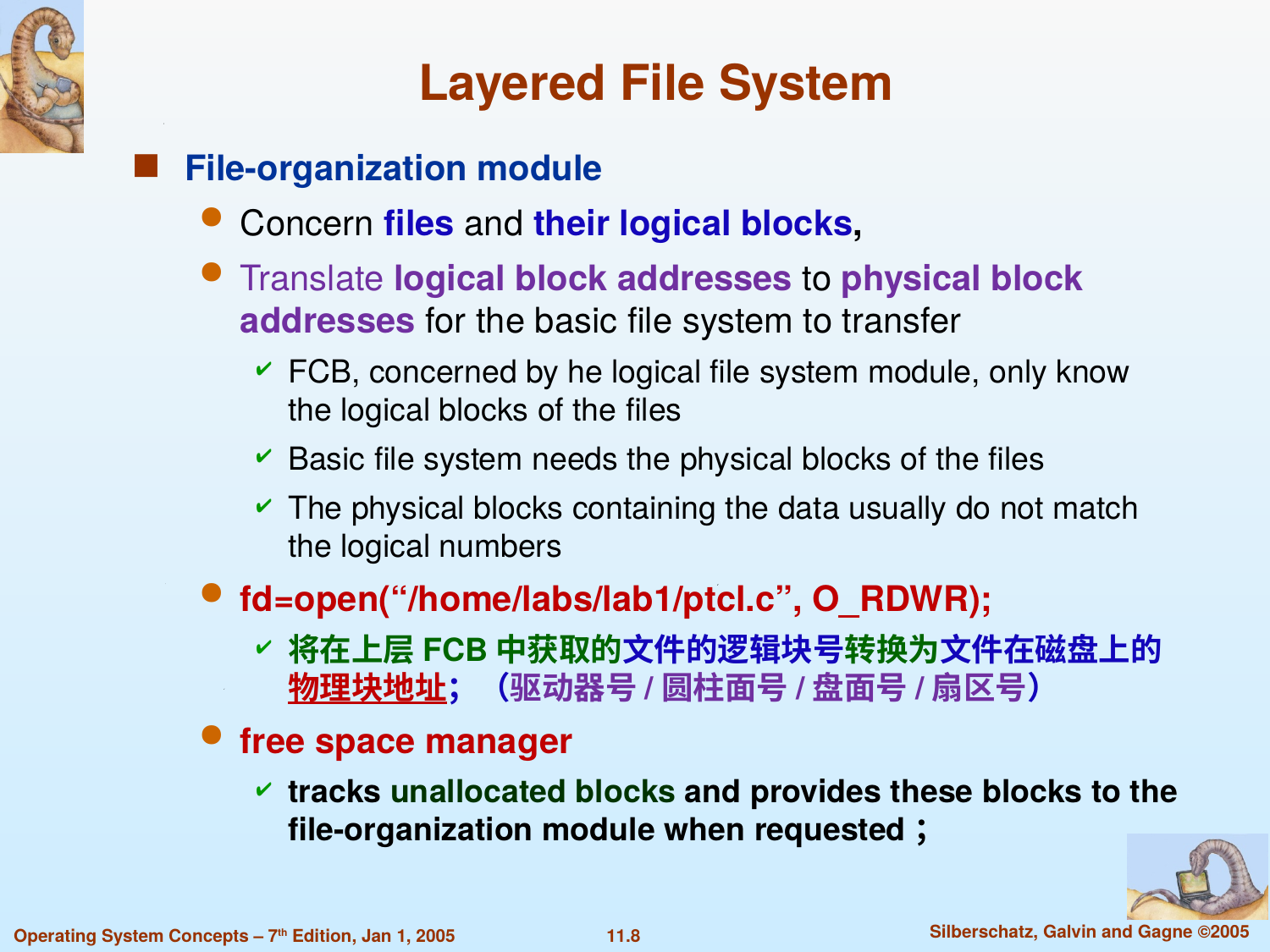

Layered File System
File-organization module
Concern files and their logical blocks,
Translate logical block addresses to physical block addresses for the basic file system to transfer
FCB, concerned by he logical file system module, only know the logical blocks of the files
Basic file system needs the physical blocks of the files
The physical blocks containing the data usually do not match the logical numbers
fd=open(“/home/labs/lab1/ptcl.c”, O_RDWR);
将在上层FCB中获取的文件的逻辑块号转换为文件在磁盘上的物理块地址；（驱动器号/圆柱面号/盘面号/扇区号）
free space manager
tracks unallocated blocks and provides these blocks to the file-organization module when requested；